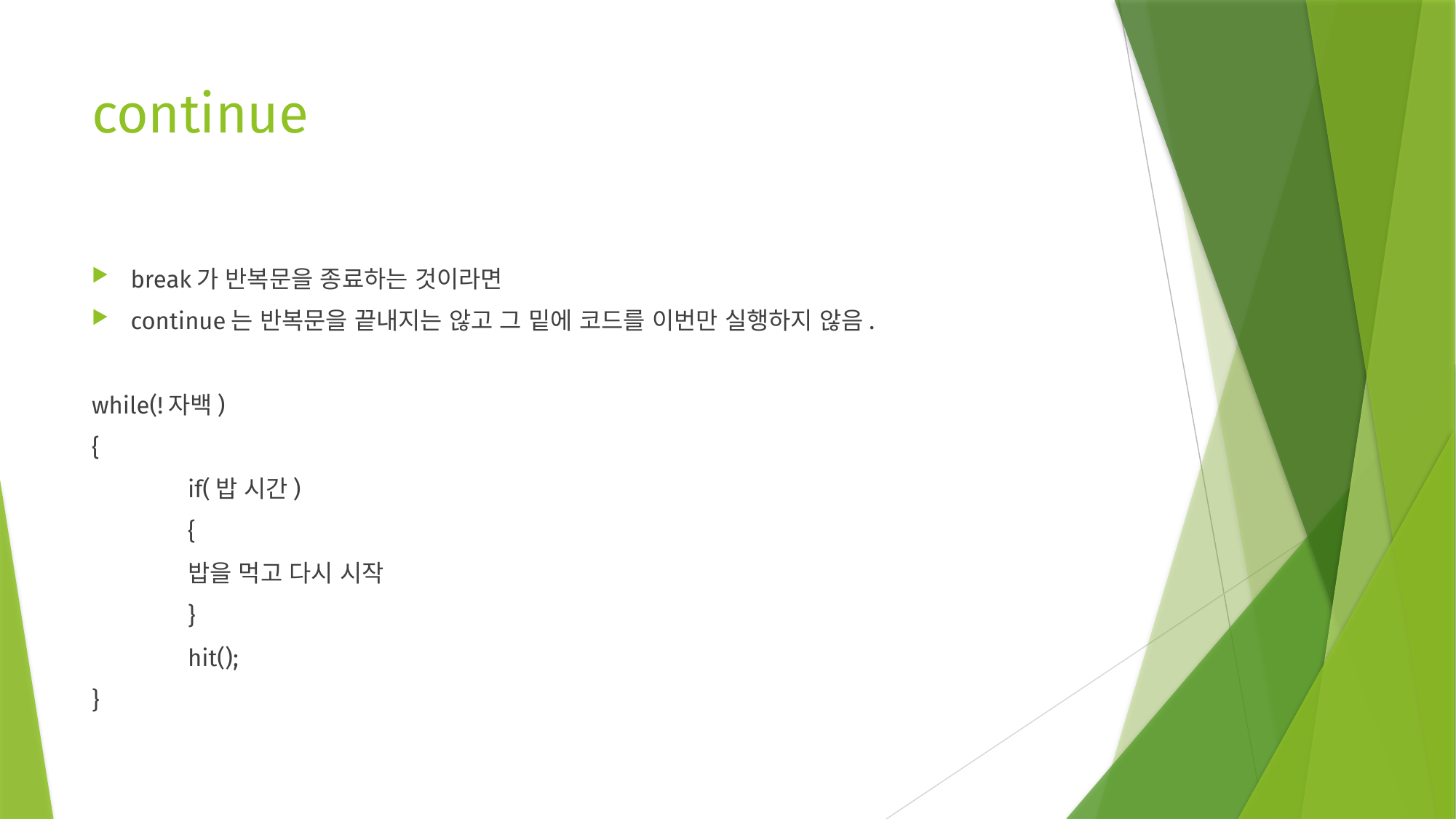

# continue
break가 반복문을 종료하는 것이라면
continue는 반복문을 끝내지는 않고 그 밑에 코드를 이번만 실행하지 않음.

while(!자백)
{
	if(밥 시간)
	{
		밥을 먹고 다시 시작
	}
	hit();
}